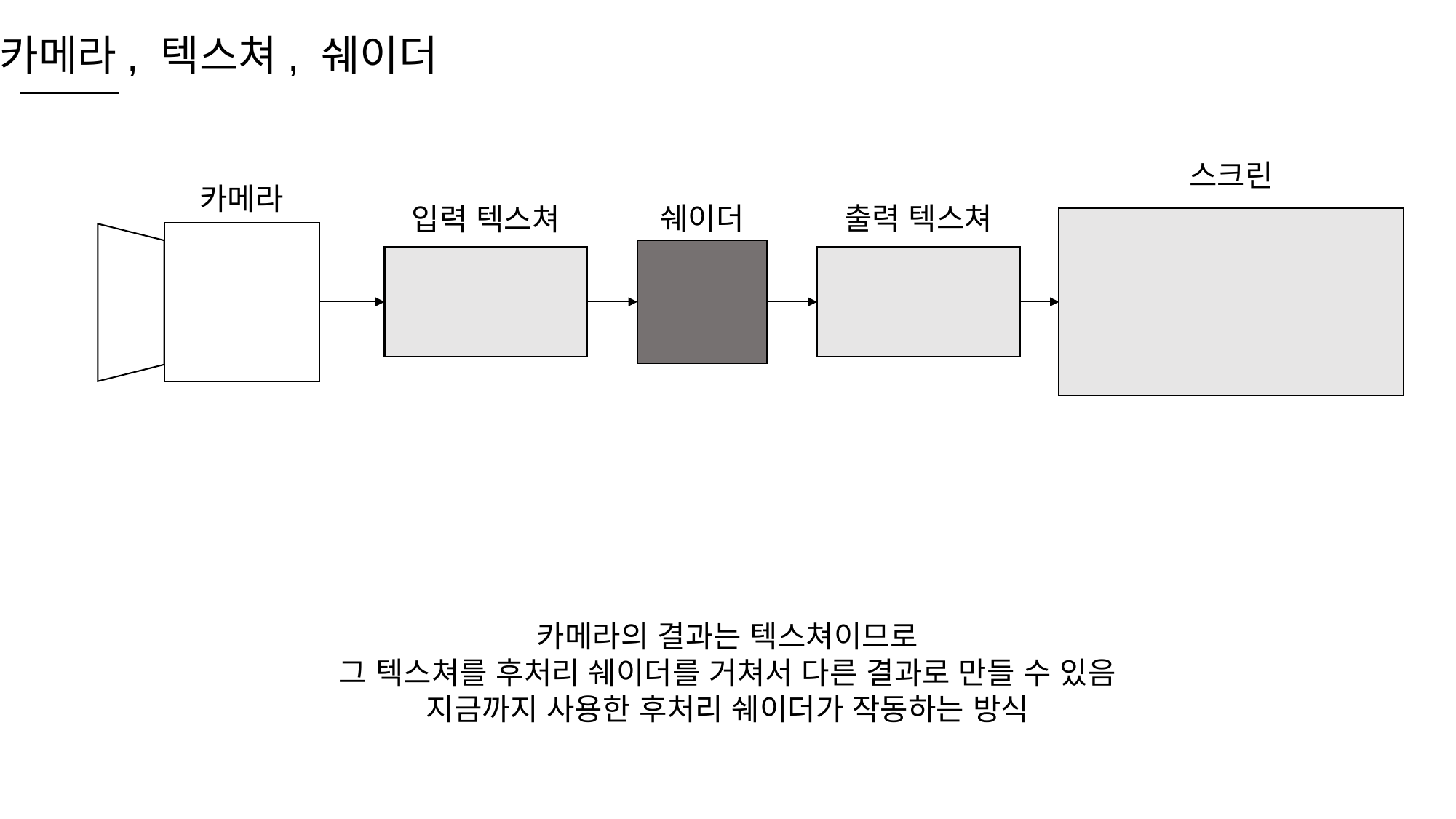

카메라, 텍스쳐, 쉐이더
스크린
카메라
쉐이더
출력 텍스쳐
입력 텍스쳐

카메라의 결과는 텍스쳐이므로
그 텍스쳐를 후처리 쉐이더를 거쳐서 다른 결과로 만들 수 있음
지금까지 사용한 후처리 쉐이더가 작동하는 방식